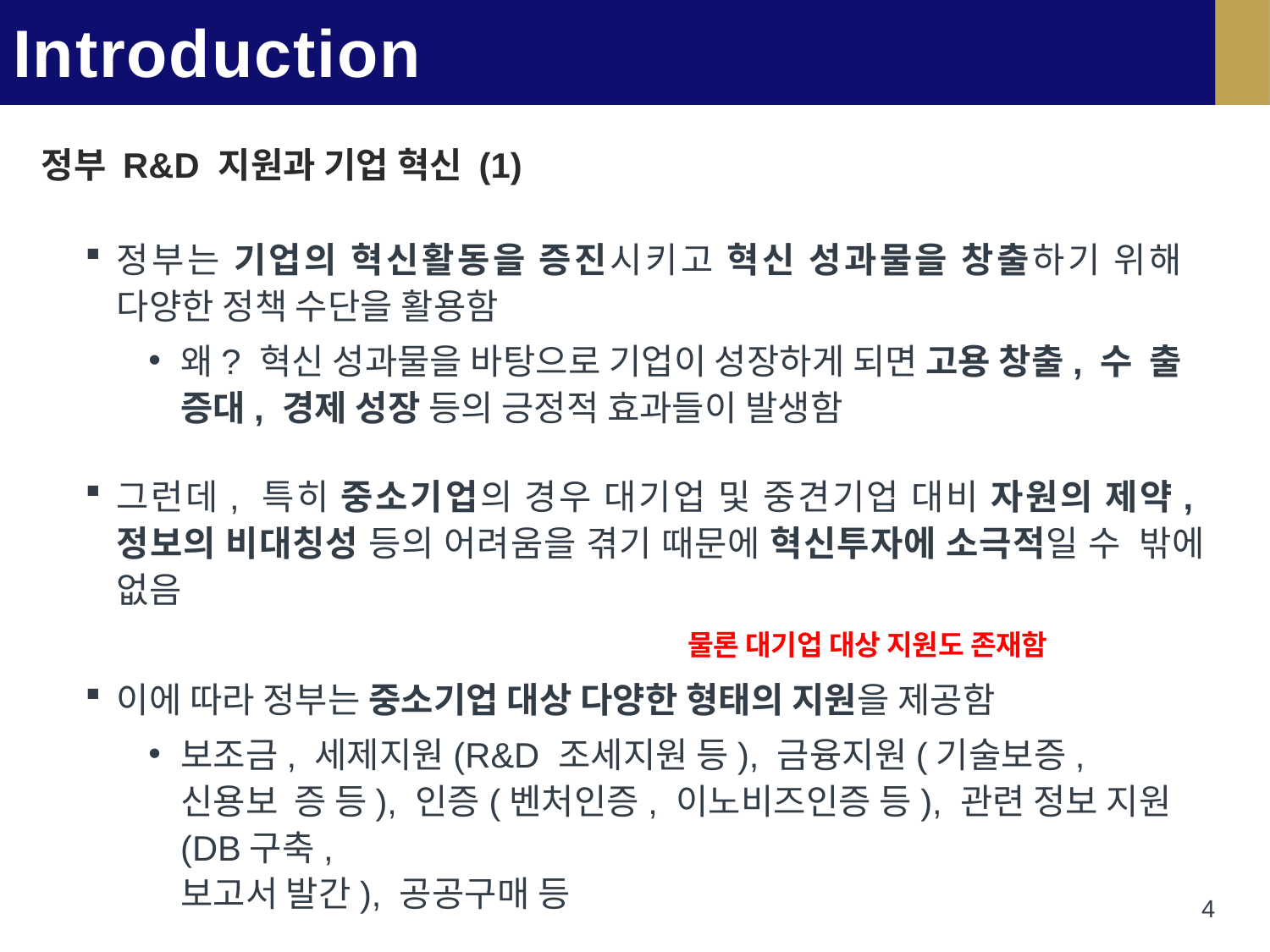

# Introduction
정부 R&D 지원과 기업 혁신 (1)

정부는 기업의 혁신활동을 증진시키고 혁신 성과물을 창출하기 위해  다양한 정책 수단을 활용함
왜? 혁신 성과물을 바탕으로 기업이 성장하게 되면 고용 창출, 수  출 증대, 경제 성장 등의 긍정적 효과들이 발생함

그런데, 특히 중소기업의 경우 대기업 및 중견기업 대비 자원의 제약,  정보의 비대칭성 등의 어려움을 겪기 때문에 혁신투자에 소극적일 수  밖에 없음
물론 대기업 대상 지원도 존재함
이에 따라 정부는 중소기업 대상 다양한 형태의 지원을 제공함
보조금, 세제지원(R&D 조세지원 등), 금융지원(기술보증, 신용보  증 등), 인증(벤처인증, 이노비즈인증 등), 관련 정보 지원(DB구축,
보고서 발간), 공공구매 등
4